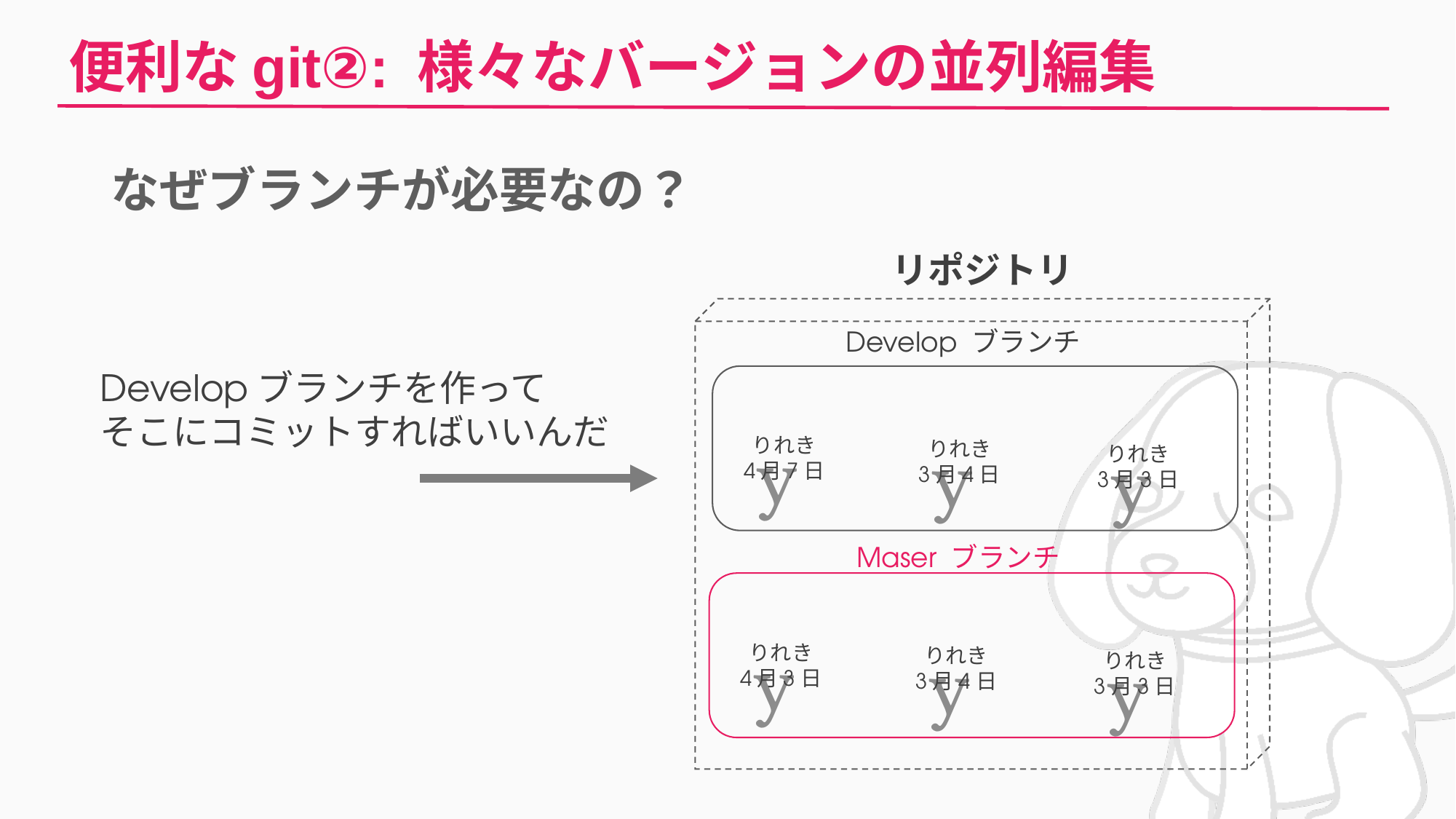

# 便利なgit②: 様々なバージョンの並列編集
なぜブランチが必要なの？
リポジトリ

Develop ブランチ

Developブランチを作って
そこにコミットすればいいんだ

りれき
4月7日
りれき
3月4日
りれき
3月3日
Maser ブランチ

りれき
4月3日
りれき
3月4日
りれき
3月3日